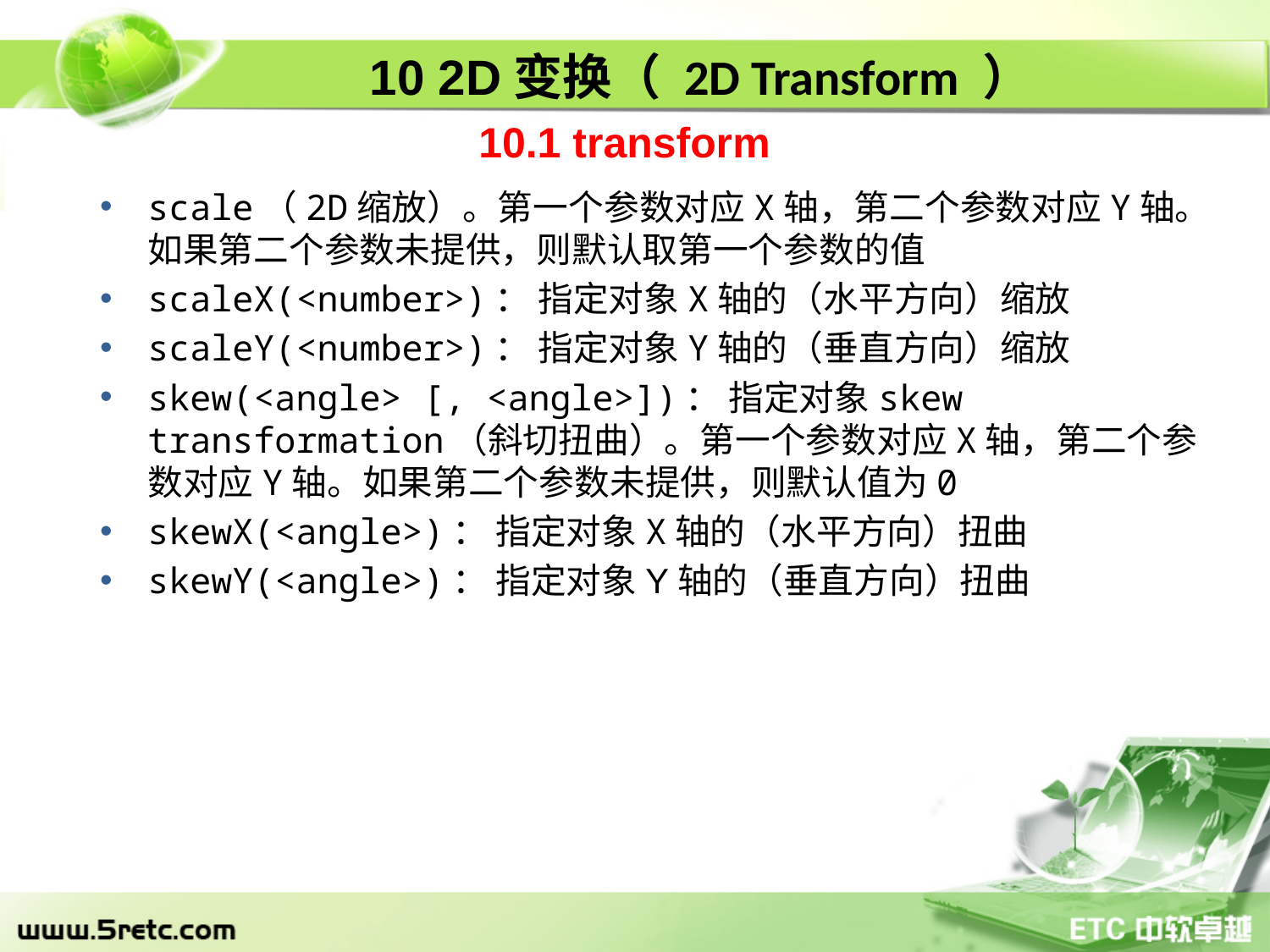

10 2D变换（ 2D Transform ）

10.1 transform
scale（2D缩放）。第一个参数对应X轴，第二个参数对应Y轴。如果第二个参数未提供，则默认取第一个参数的值
scaleX(<number>)： 指定对象X轴的（水平方向）缩放
scaleY(<number>)： 指定对象Y轴的（垂直方向）缩放
skew(<angle> [, <angle>])： 指定对象skew transformation（斜切扭曲）。第一个参数对应X轴，第二个参数对应Y轴。如果第二个参数未提供，则默认值为0
skewX(<angle>)： 指定对象X轴的（水平方向）扭曲
skewY(<angle>)： 指定对象Y轴的（垂直方向）扭曲